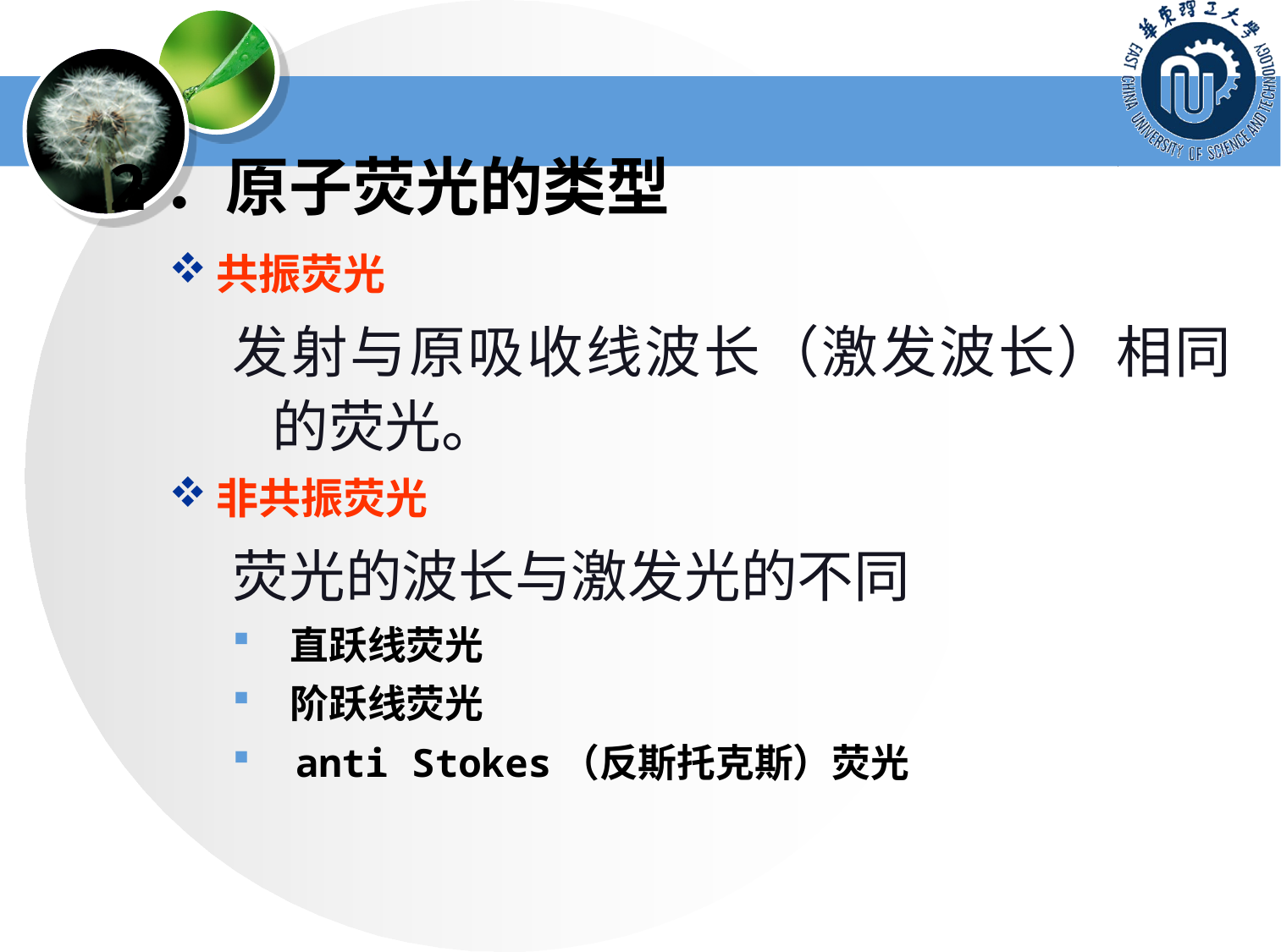

2．原子荧光的类型
共振荧光
发射与原吸收线波长（激发波长）相同的荧光。
非共振荧光
荧光的波长与激发光的不同
 直跃线荧光
 阶跃线荧光
 anti Stokes（反斯托克斯）荧光